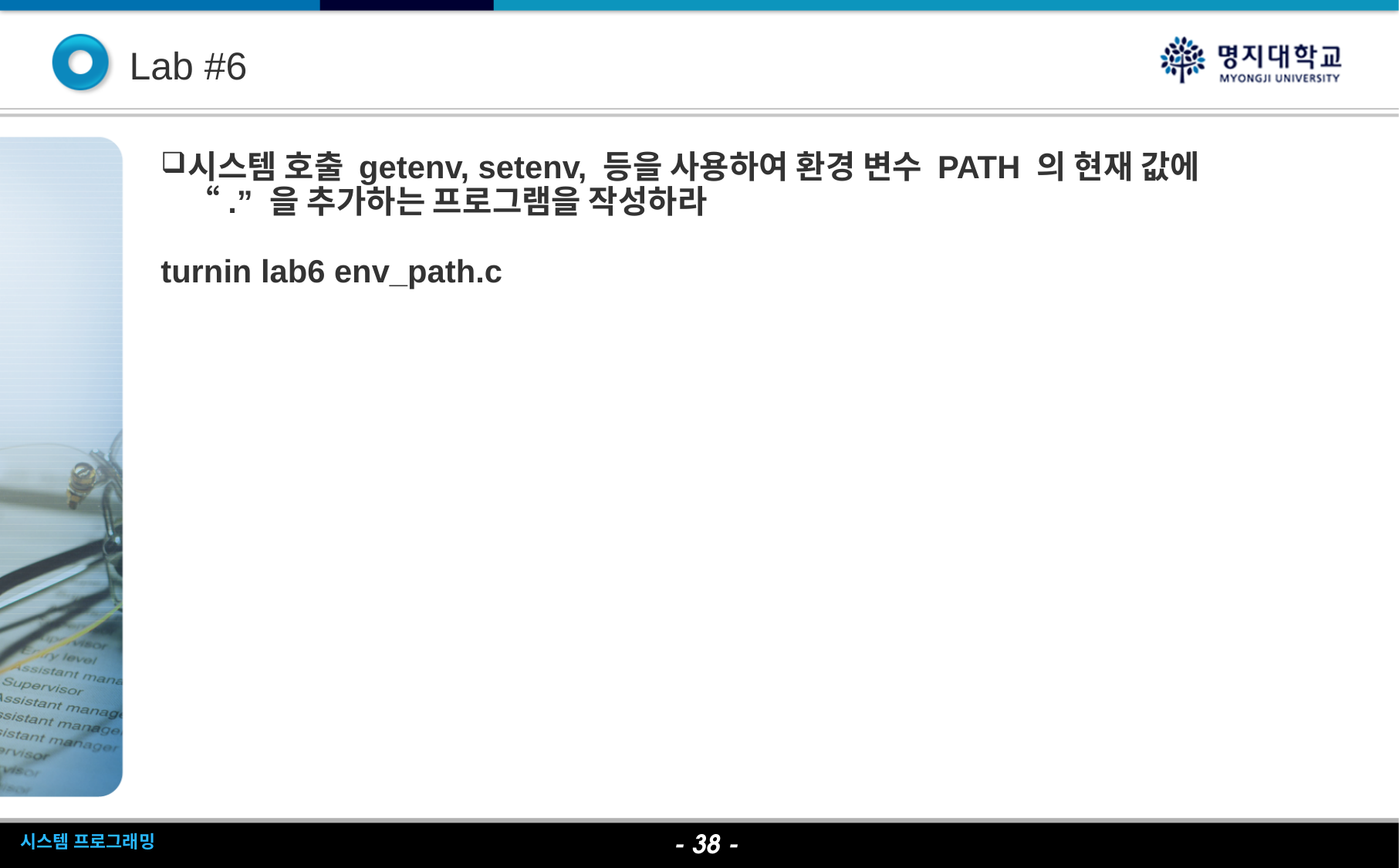

Lab #6
시스템 호출 getenv, setenv, 등을 사용하여 환경 변수 PATH 의 현재 값에 “.” 을 추가하는 프로그램을 작성하라

turnin lab6 env_path.c

- 38 -